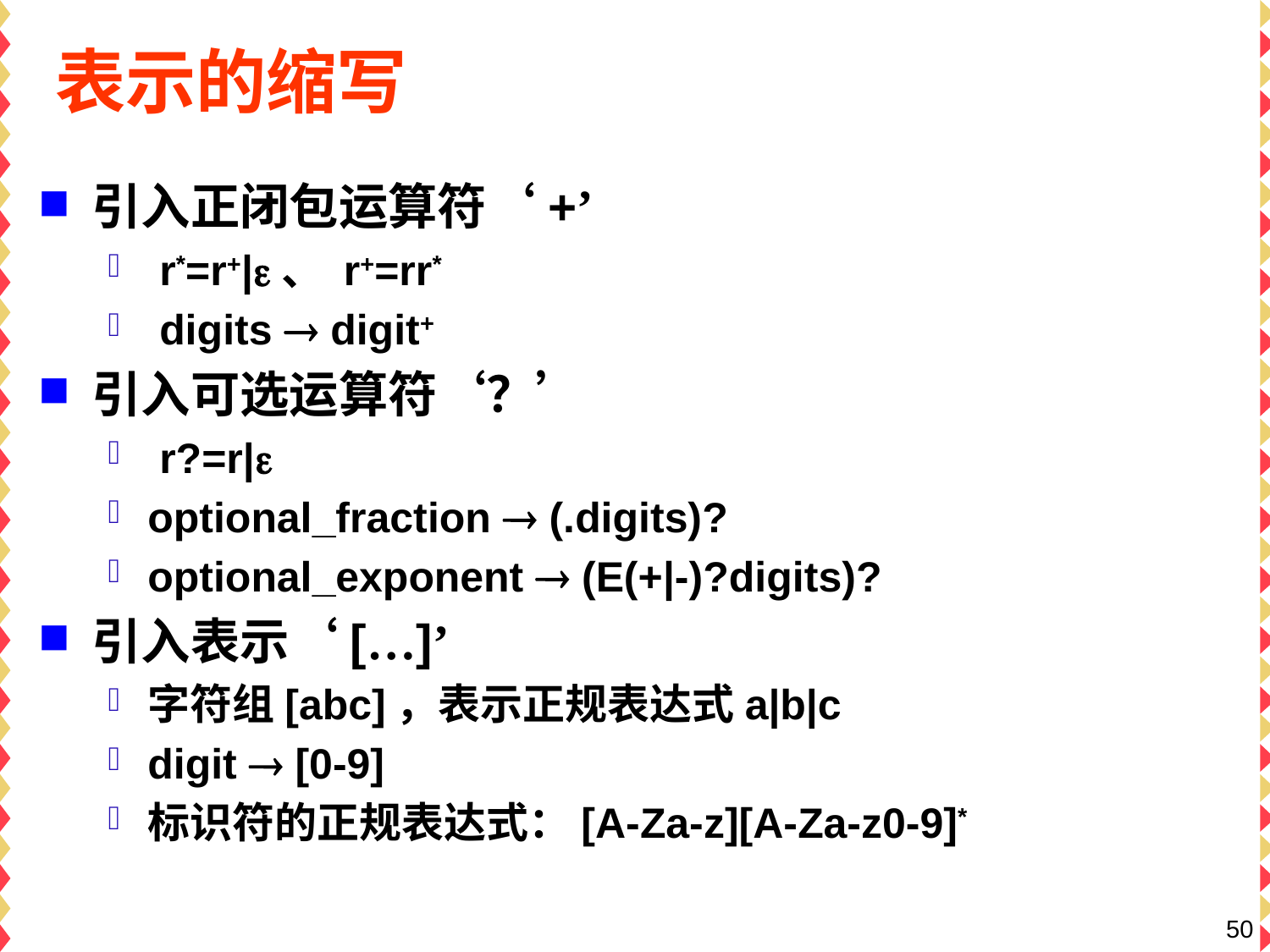

# 表示的缩写
引入正闭包运算符‘+’
 r*=r+|ε、 r+=rr*
 digits → digit+
引入可选运算符‘？’
 r?=r|ε
optional_fraction → (.digits)?
optional_exponent → (E(+|-)?digits)?
引入表示‘[…]’
字符组[abc]，表示正规表达式a|b|c
digit → [0-9]
标识符的正规表达式：[A-Za-z][A-Za-z0-9]*
50